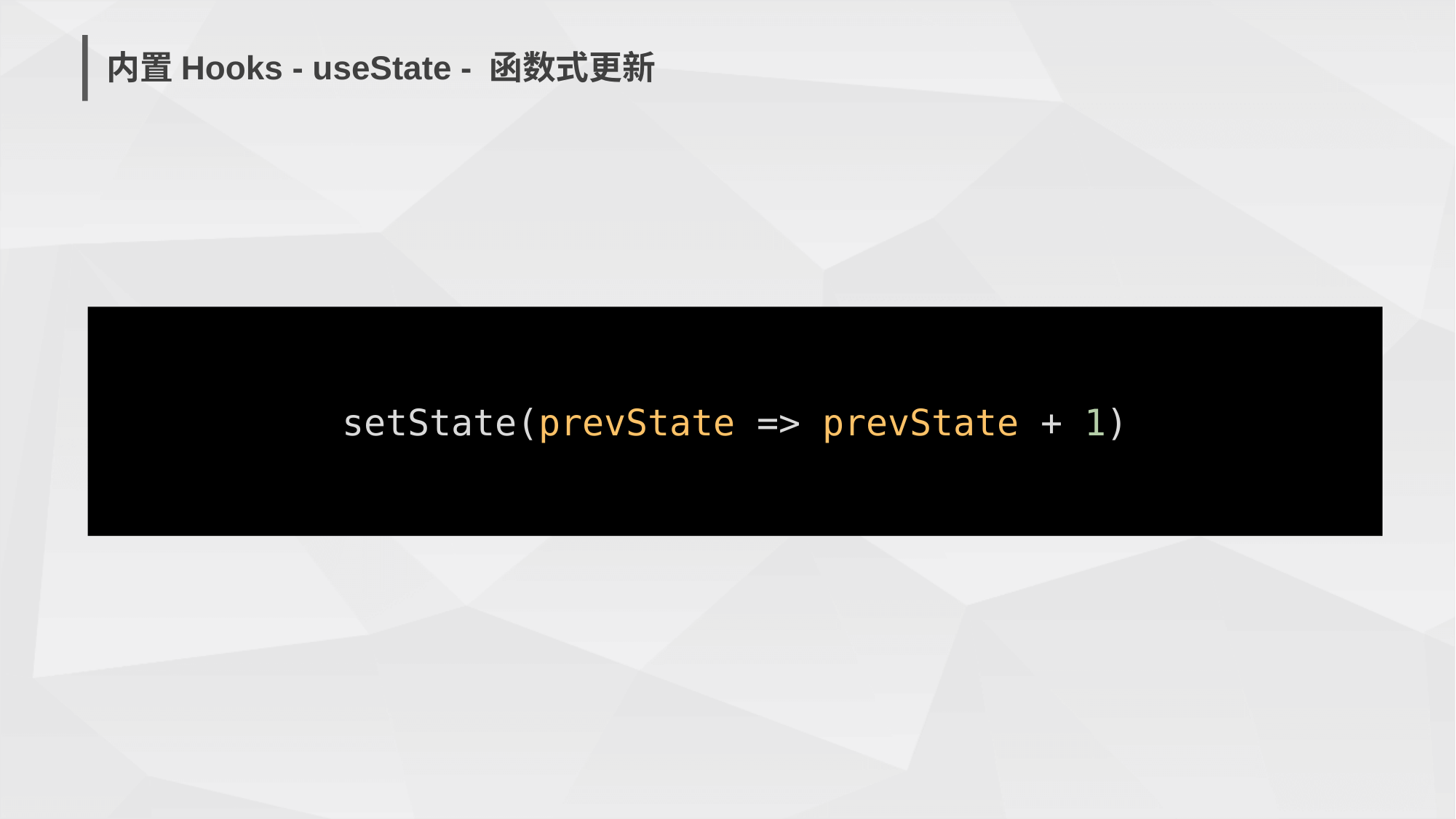

内置Hooks - useState - 函数式更新

setState(prevState => prevState + 1)